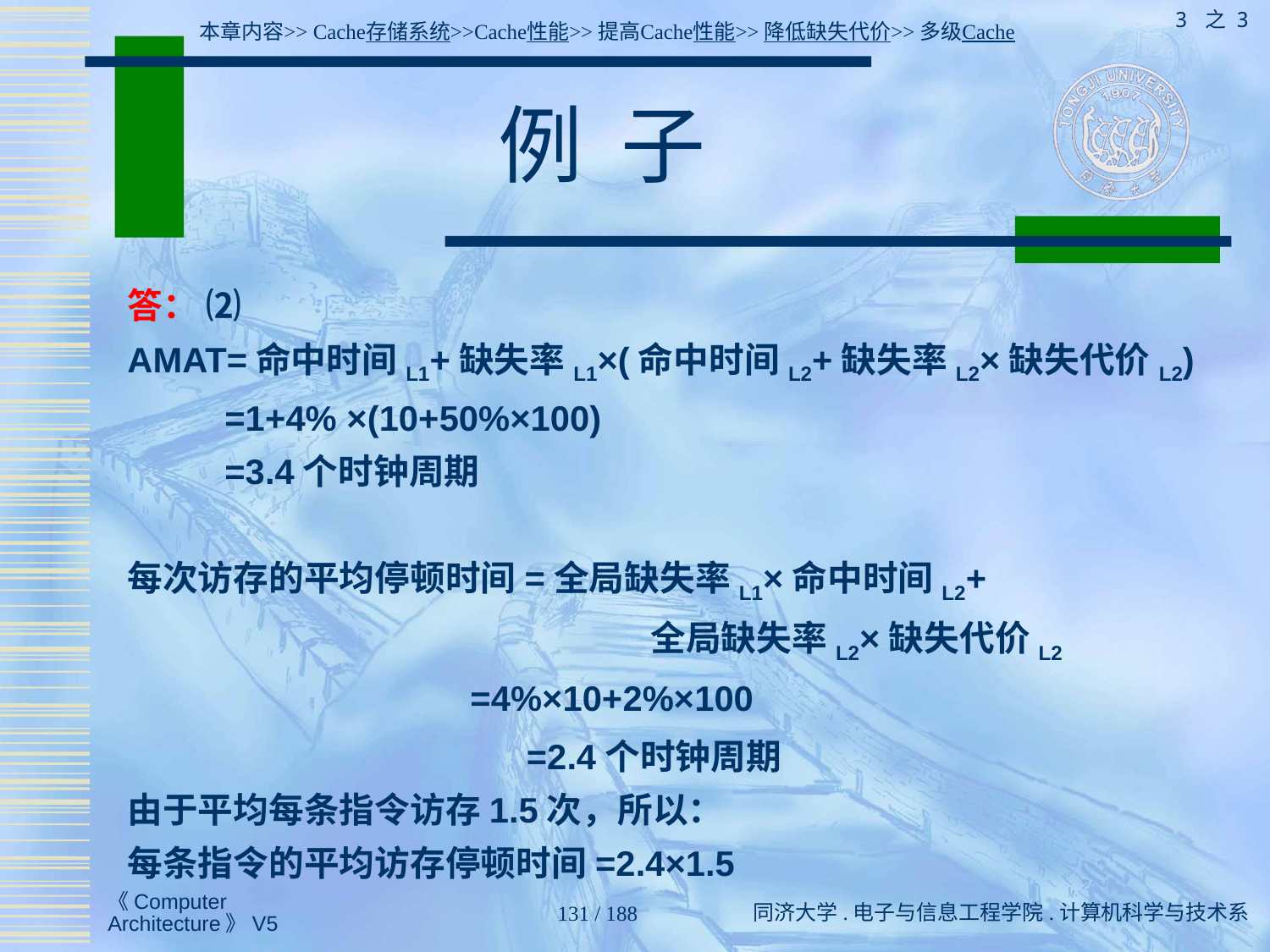

3 之 3
本章内容>> Cache存储系统>>Cache性能>>提高Cache性能>>降低缺失代价>>多级Cache
# 例  子
答： ⑵
AMAT=命中时间L1+缺失率L1×(命中时间L2+缺失率L2×缺失代价L2)
          =1+4% ×(10+50%×100)
          =3.4个时钟周期

每次访存的平均停顿时间=全局缺失率L1×命中时间L2+
                                                                全局缺失率L2×缺失代价L2
                                                            =4%×10+2%×100
                                         =2.4个时钟周期
由于平均每条指令访存1.5次，所以：
每条指令的平均访存停顿时间=2.4×1.5